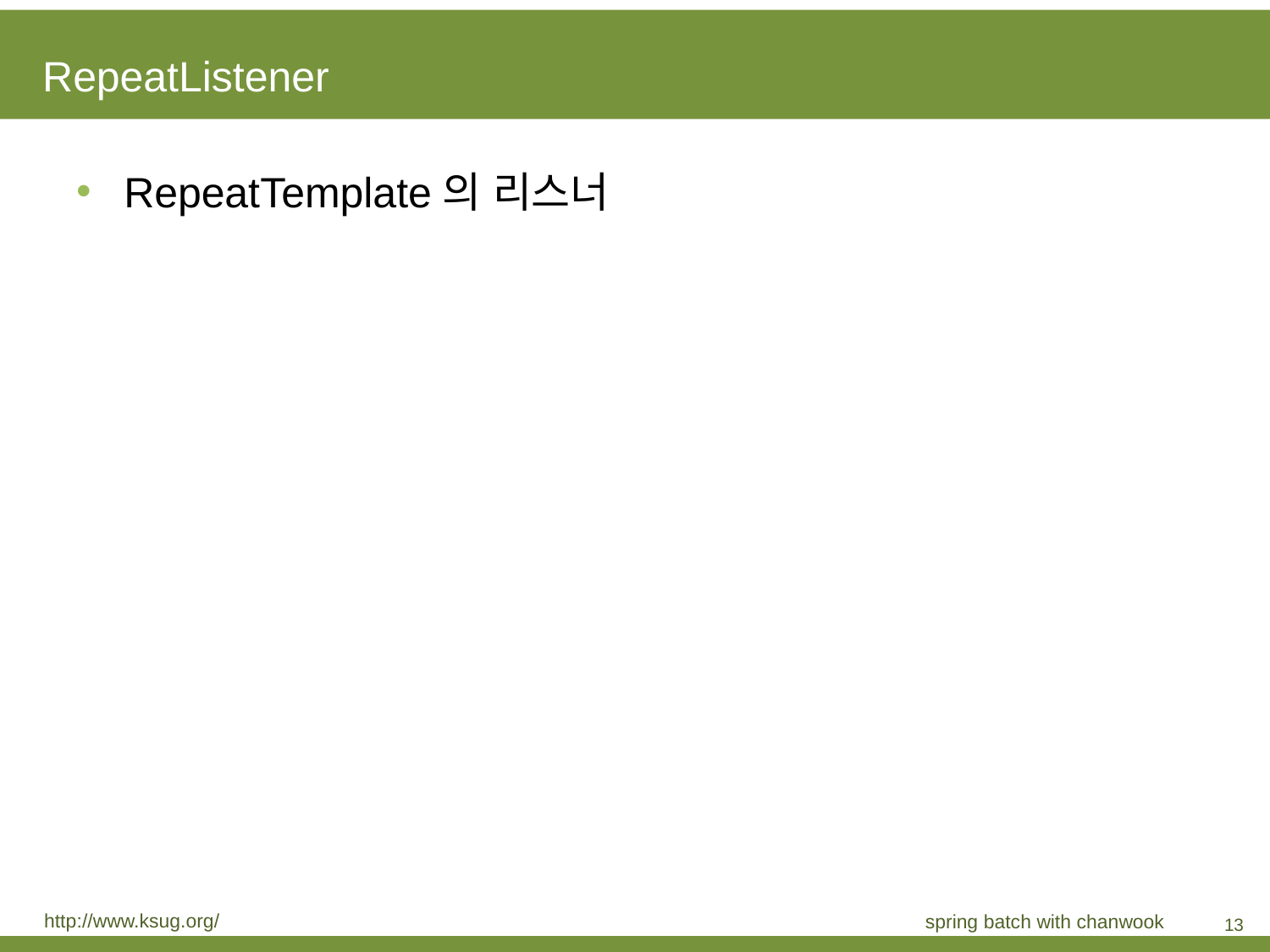

# RepeatListener
RepeatTemplate의 리스너
http://www.ksug.org/
spring batch with chanwook
13